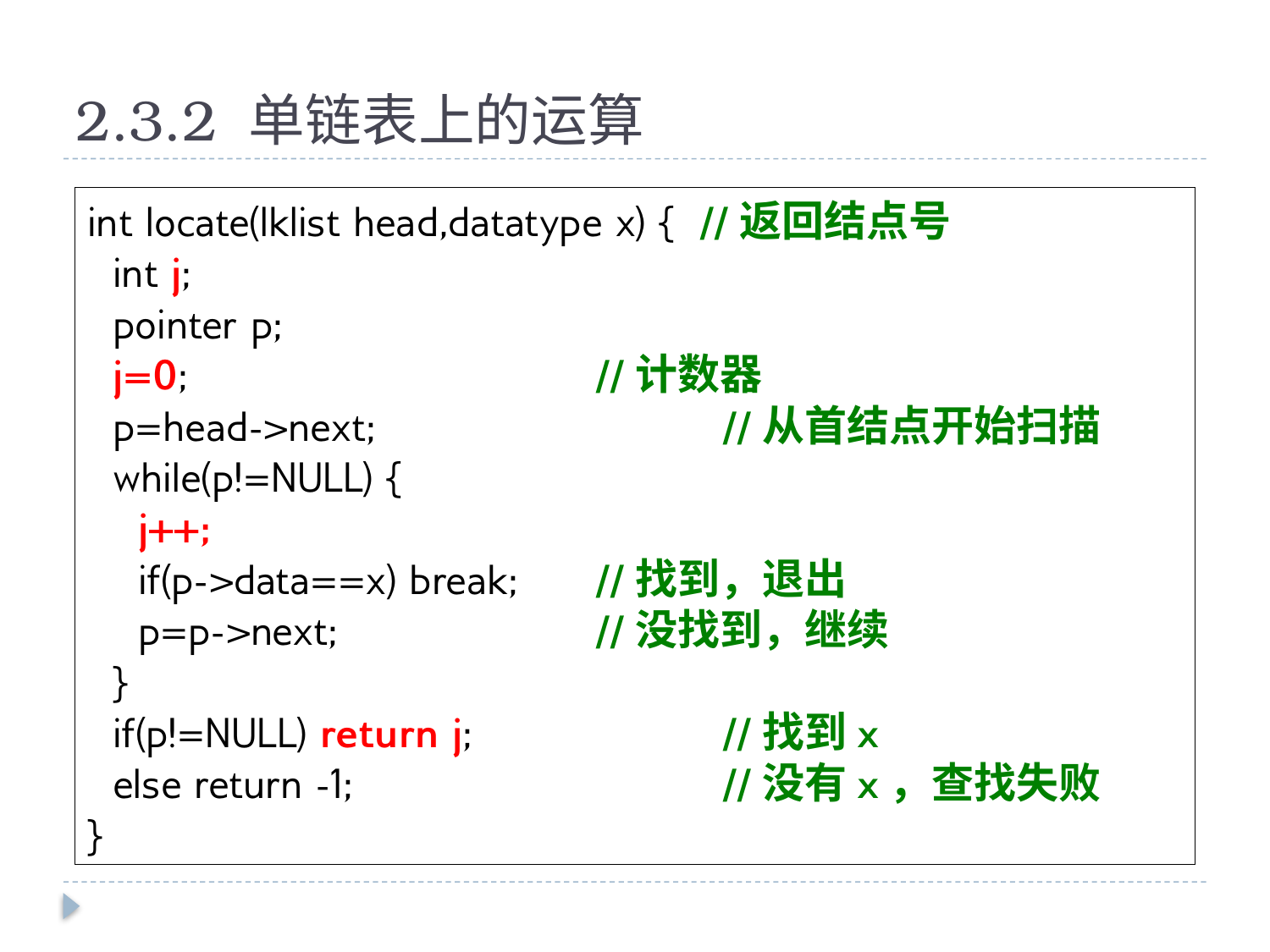

# 2.3.2 单链表上的运算
int locate(lklist head,datatype x) {  //返回结点号
  int j;
  pointer p;
  j=0;				//计数器
  p=head−>next;			//从首结点开始扫描
  while(p!=NULL) {
    j++;
    if(p−>data==x) break; 	//找到，退出
    p=p−>next;		  	//没找到，继续
  }
  if(p!=NULL) return j;		//找到x
  else return −1;			//没有x，查找失败
}